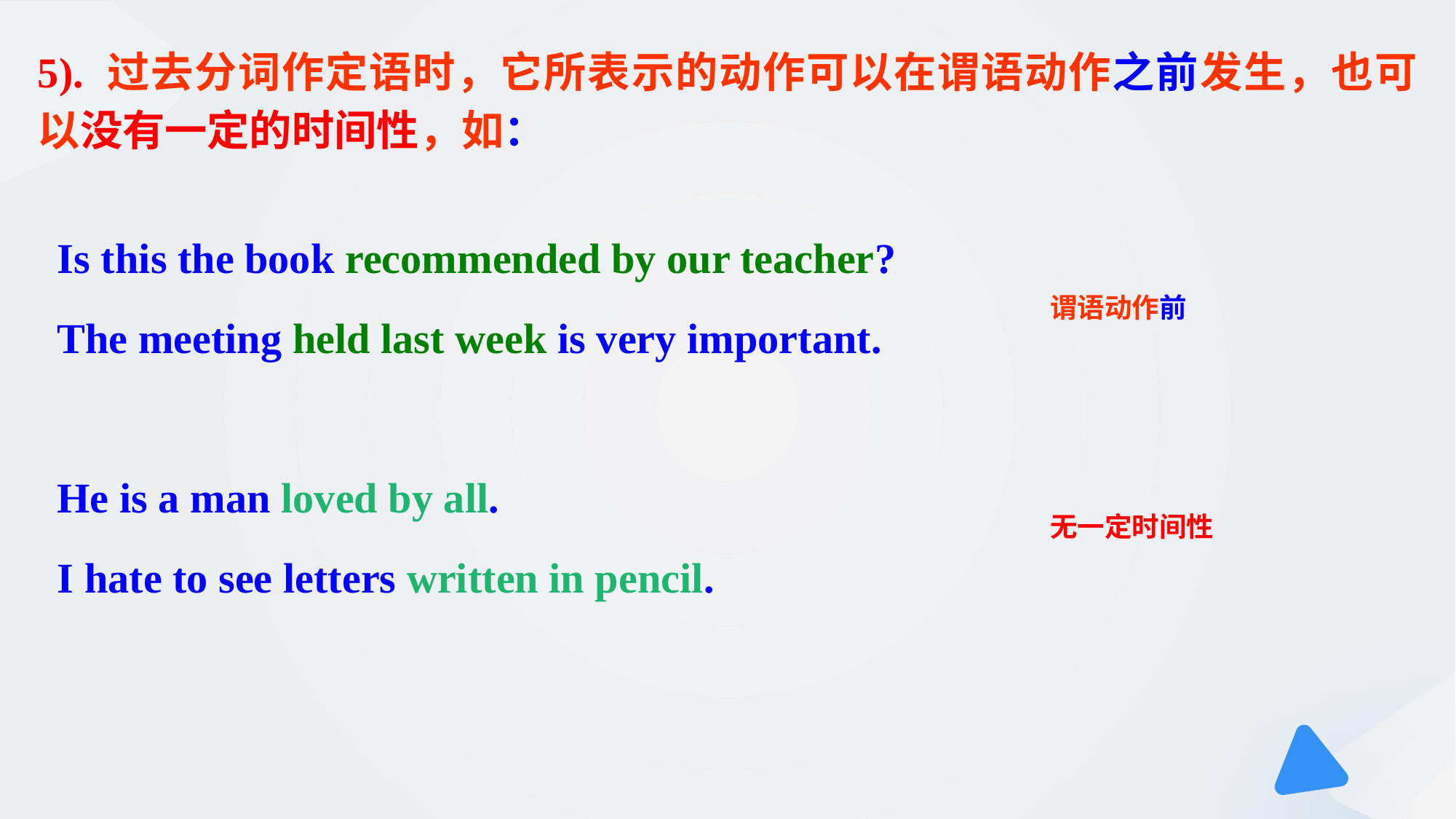

5). 过去分词作定语时，它所表示的动作可以在谓语动作之前发生，也可以没有一定的时间性，如：
Is this the book recommended by our teacher?
The meeting held last week is very important.

He is a man loved by all.
I hate to see letters written in pencil.
谓语动作前
无一定时间性